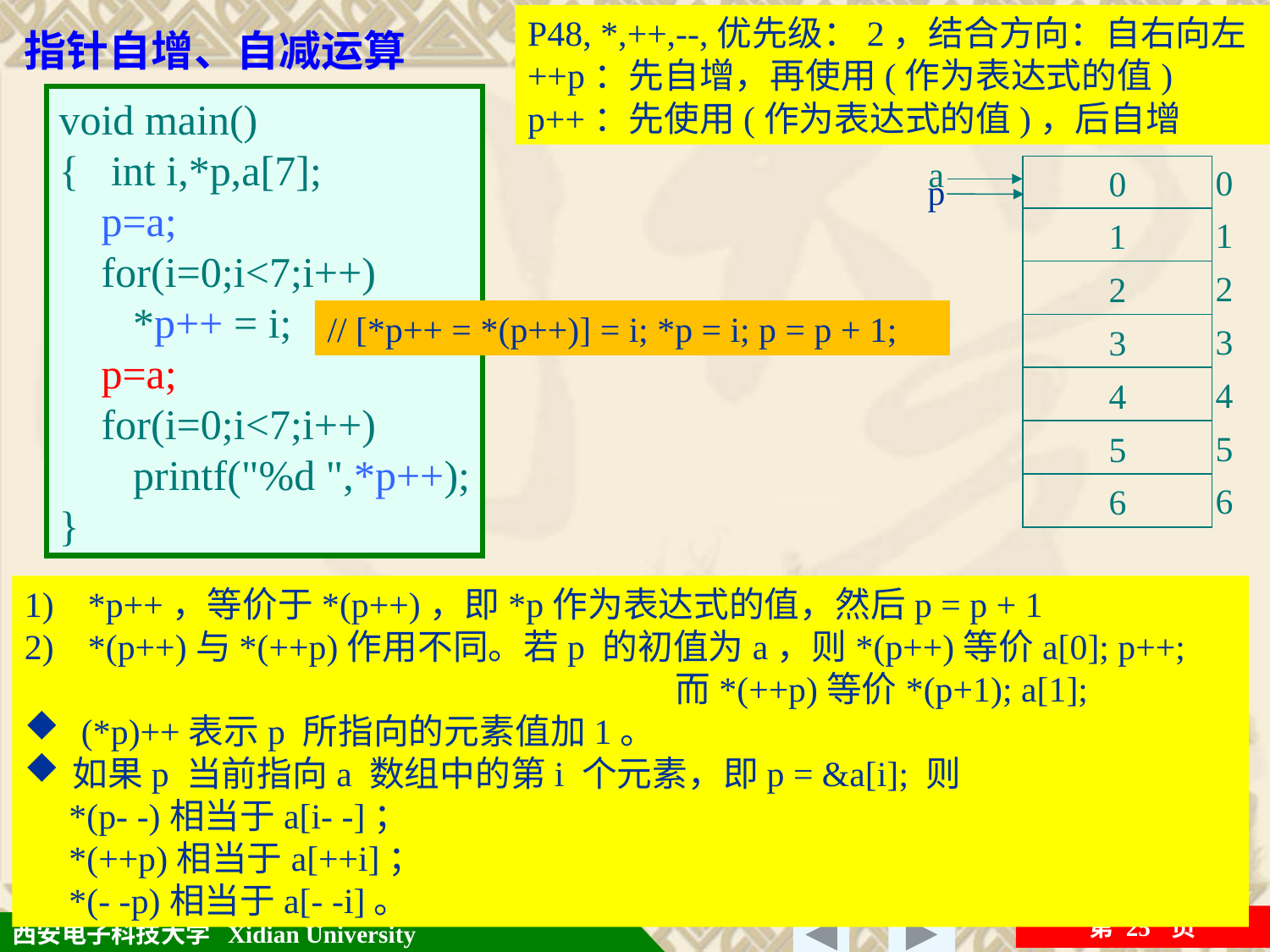

第八章  指针

指针自增、自减运算
P48, *,++,--,优先级：2，结合方向：自右向左
++p：先自增，再使用(作为表达式的值)
p++：先使用(作为表达式的值)，后自增

void main()
{   int i,*p,a[7];
    p=a;
    for(i=0;i<7;i++)
       *p++ = i;
    p=a;
    for(i=0;i<7;i++)
       printf("%d ",*p++);
}
a
0
0

1
1

2

2
3

3
4

4
5

5
6

6
p

// [*p++ = *(p++)] = i; *p = i; p = p + 1;
*p++，等价于*(p++)，即*p作为表达式的值，然后p = p + 1
*(p++)与*(++p)作用不同。若p 的初值为a，则*(p++)等价a[0]; p++;
                                                                                  而*(++p)等价*(p+1); a[1];
 (*p)++表示p 所指向的元素值加1。
如果p 当前指向a 数组中的第i 个元素，即p = &a[i]; 则
     *(p- -)相当于a[i- -]；
     *(++p)相当于a[++i]；
     *(- -p)相当于a[- -i]。